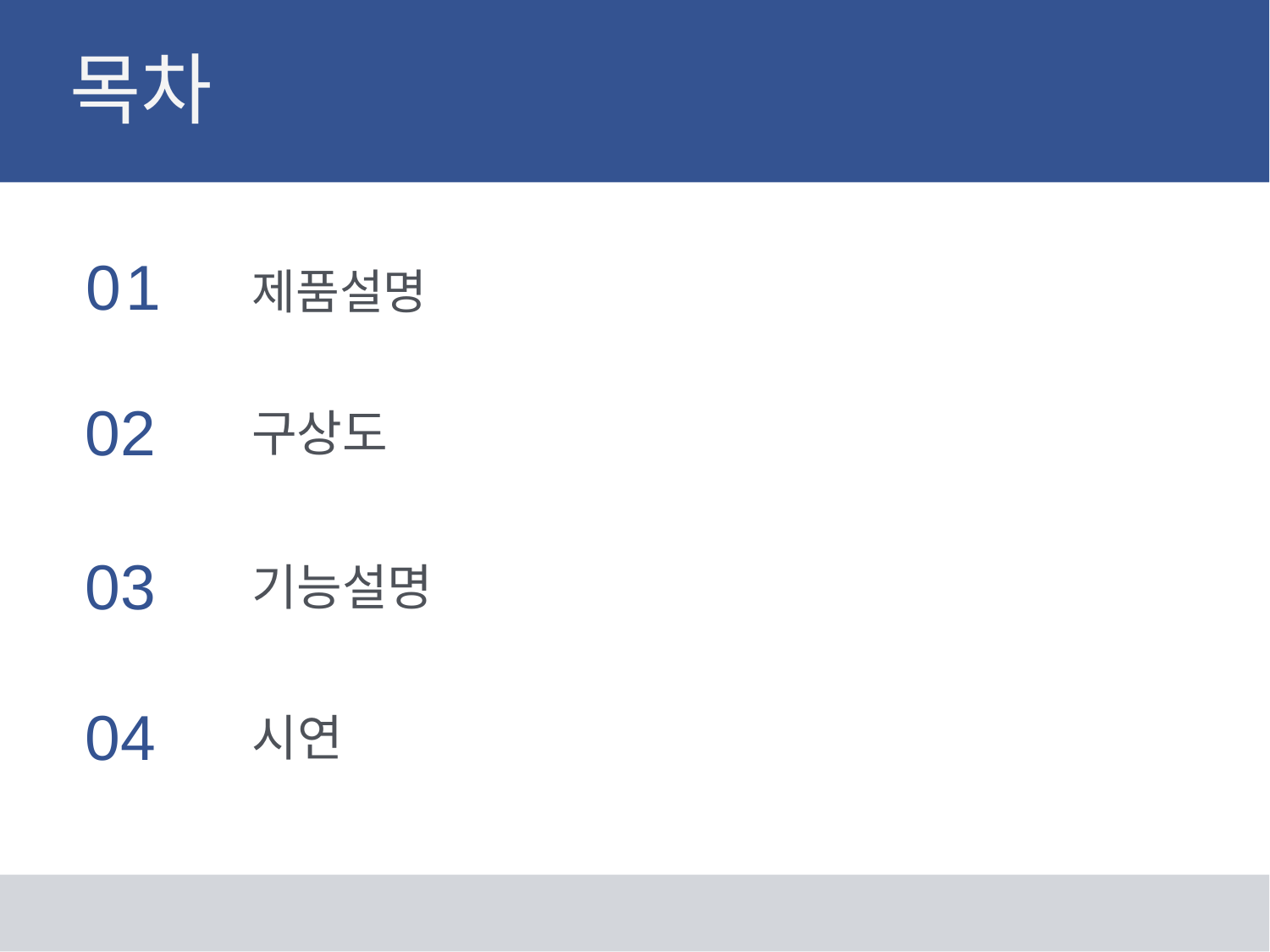

목차
0 1
제품설명
02
구상도
03
기능설명
04
시연